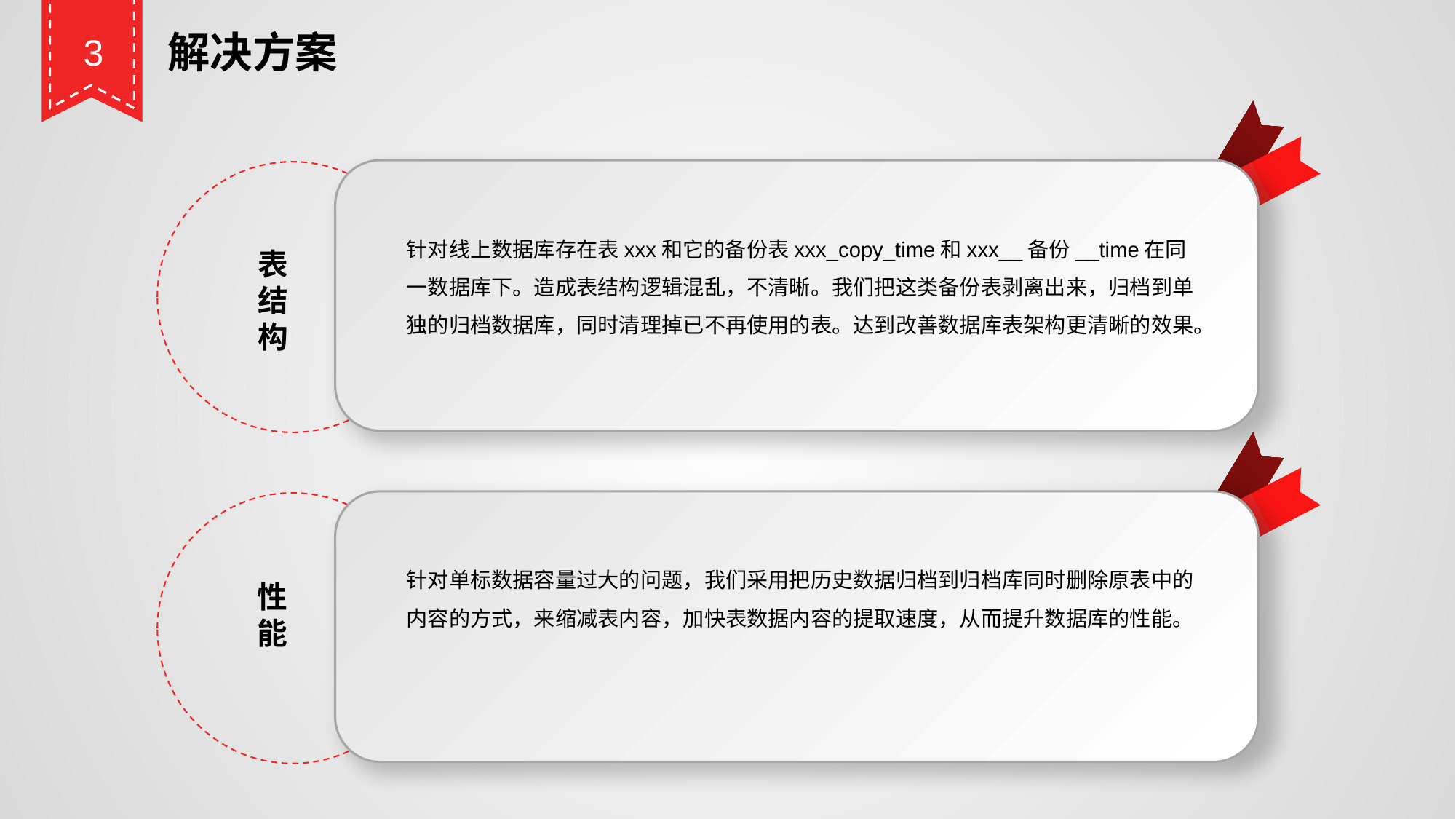

解决方案
3

针对线上数据库存在表xxx和它的备份表xxx_copy_time和xxx__备份__time在同一数据库下。造成表结构逻辑混乱，不清晰。我们把这类备份表剥离出来，归档到单独的归档数据库，同时清理掉已不再使用的表。达到改善数据库表架构更清晰的效果。

表结构

针对单标数据容量过大的问题，我们采用把历史数据归档到归档库同时删除原表中的内容的方式，来缩减表内容，加快表数据内容的提取速度，从而提升数据库的性能。
性能